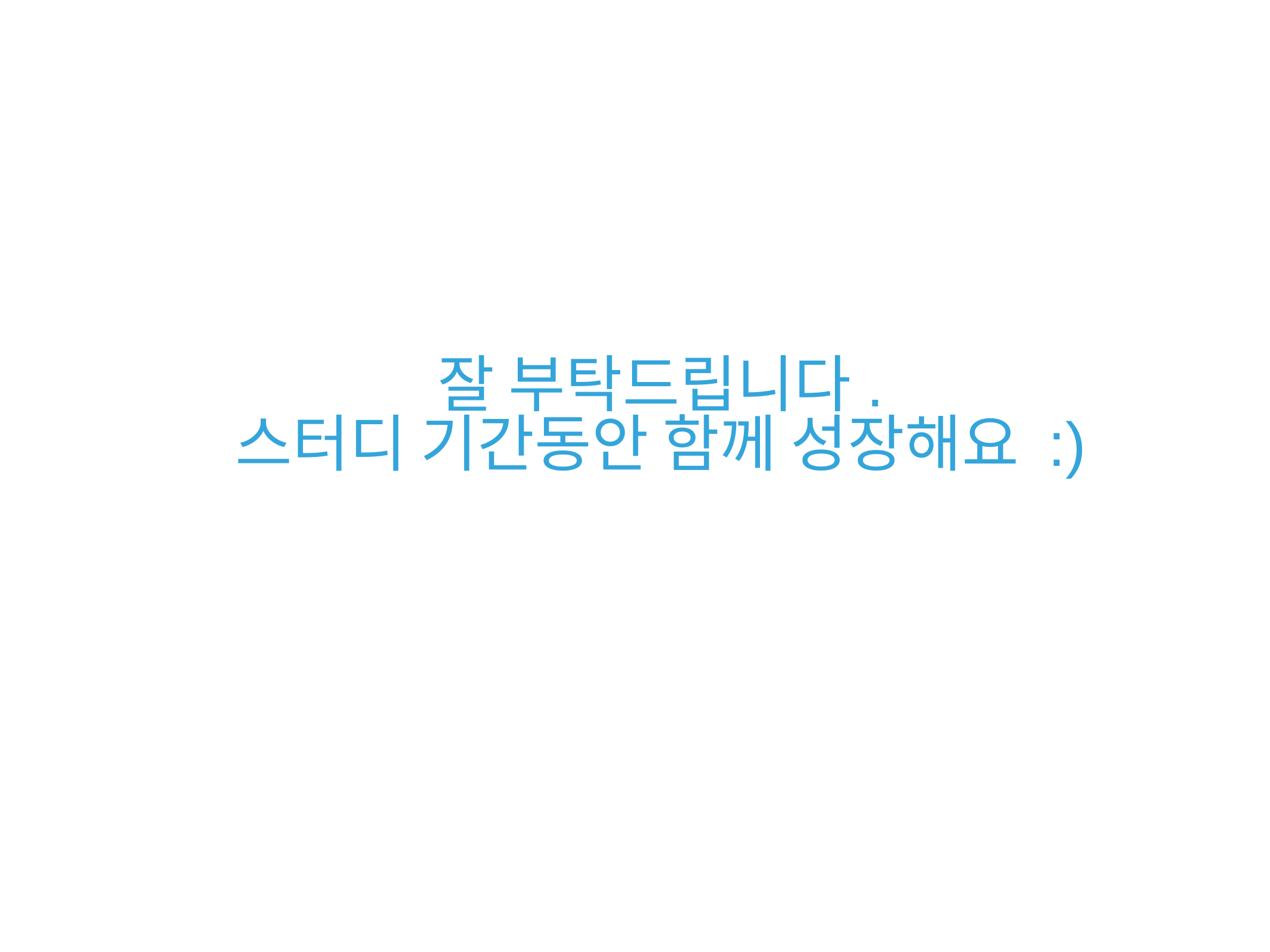

# 잘 부탁드립니다.
스터디 기간동안 함께 성장해요 :)